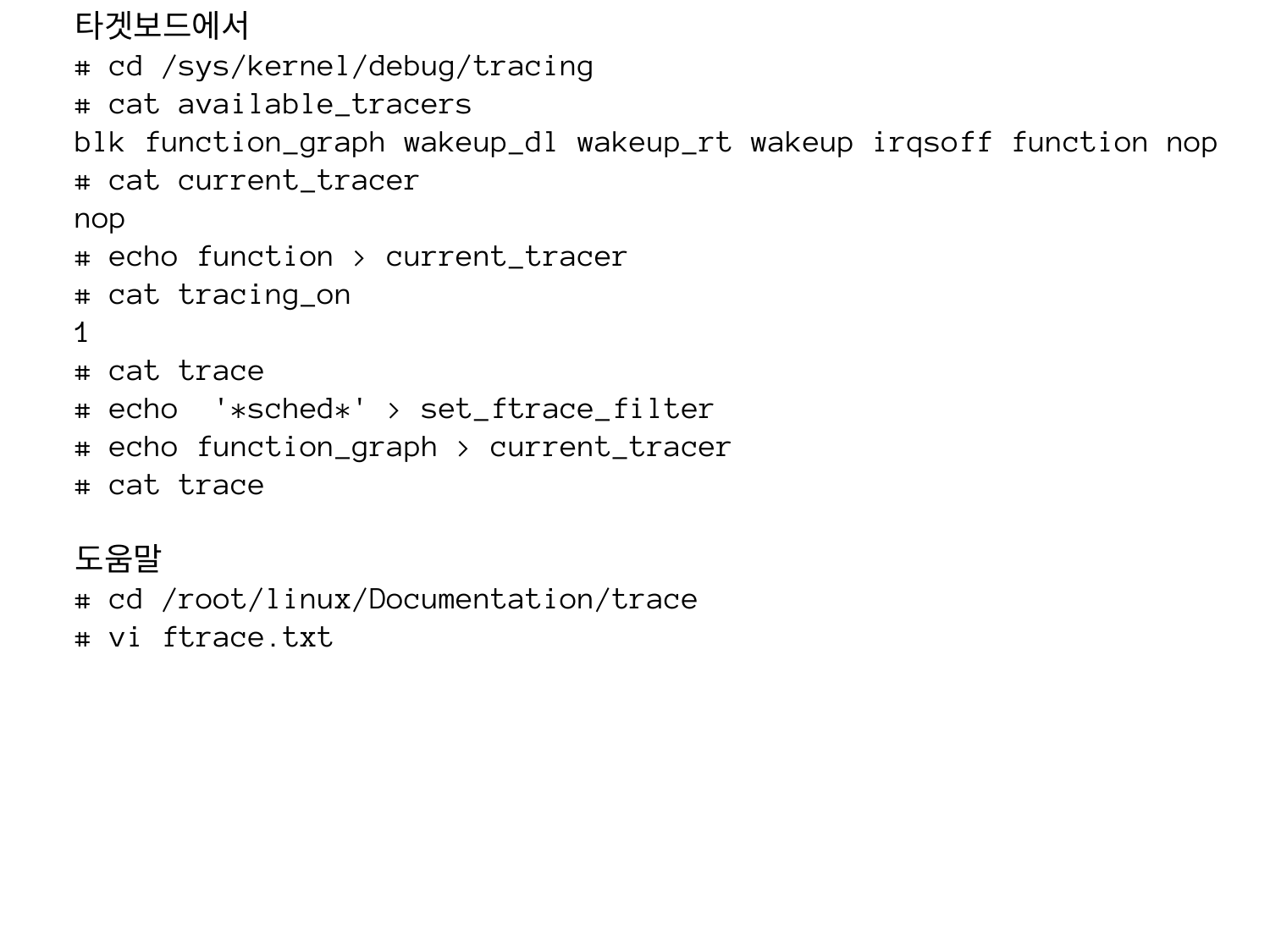

타겟보드에서
# cd /sys/kernel/debug/tracing
# cat available_tracers
blk function_graph wakeup_dl wakeup_rt wakeup irqsoff function nop
# cat current_tracer
nop
# echo function > current_tracer
# cat tracing_on
1
# cat trace
# echo  '*sched*' > set_ftrace_filter
# echo function_graph > current_tracer
# cat trace

도움말
# cd /root/linux/Documentation/trace
# vi ftrace.txt